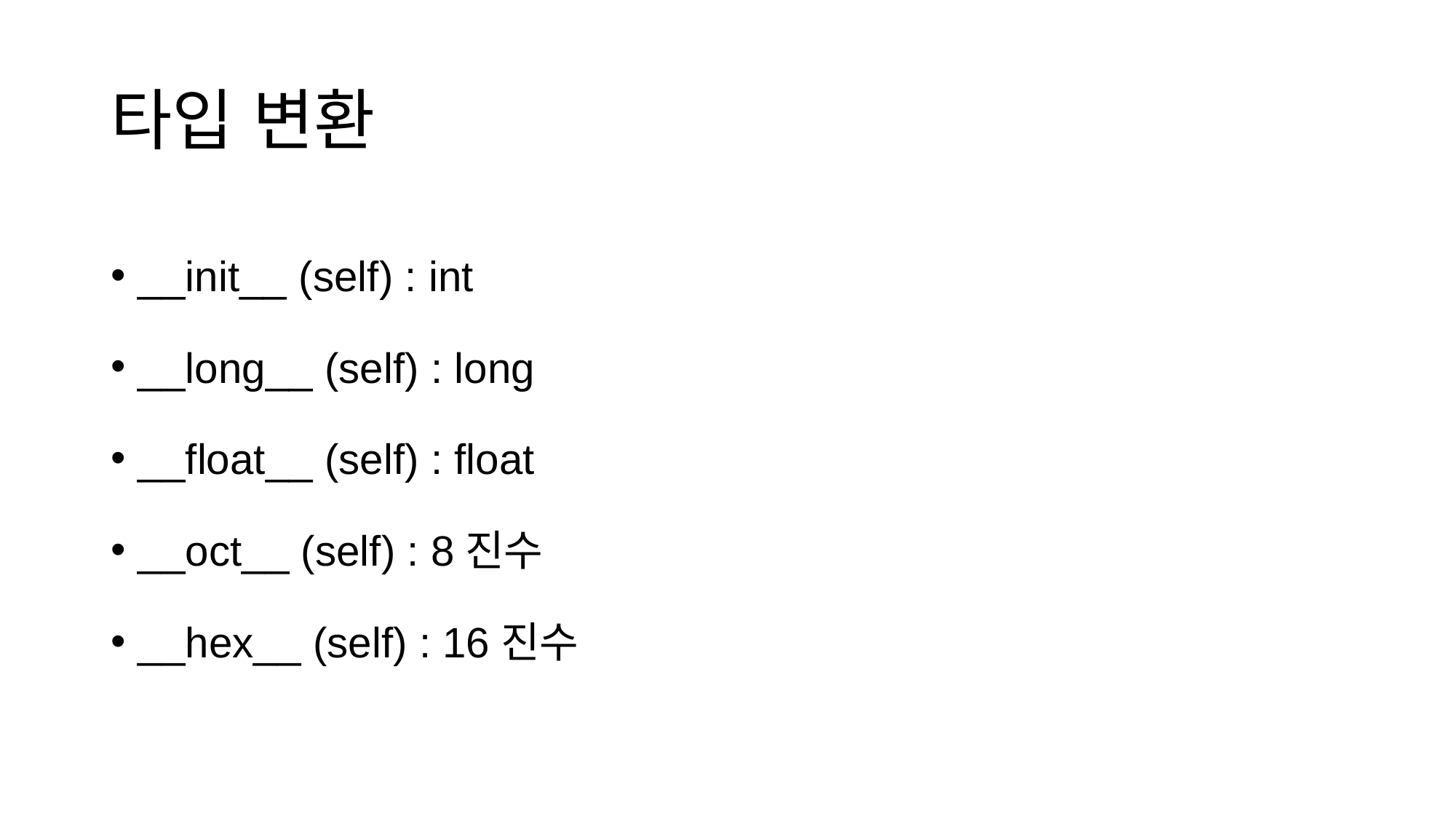

# 타입 변환
__init__ (self) : int
__long__ (self) : long
__float__ (self) : float
__oct__ (self) : 8진수
__hex__ (self) : 16진수